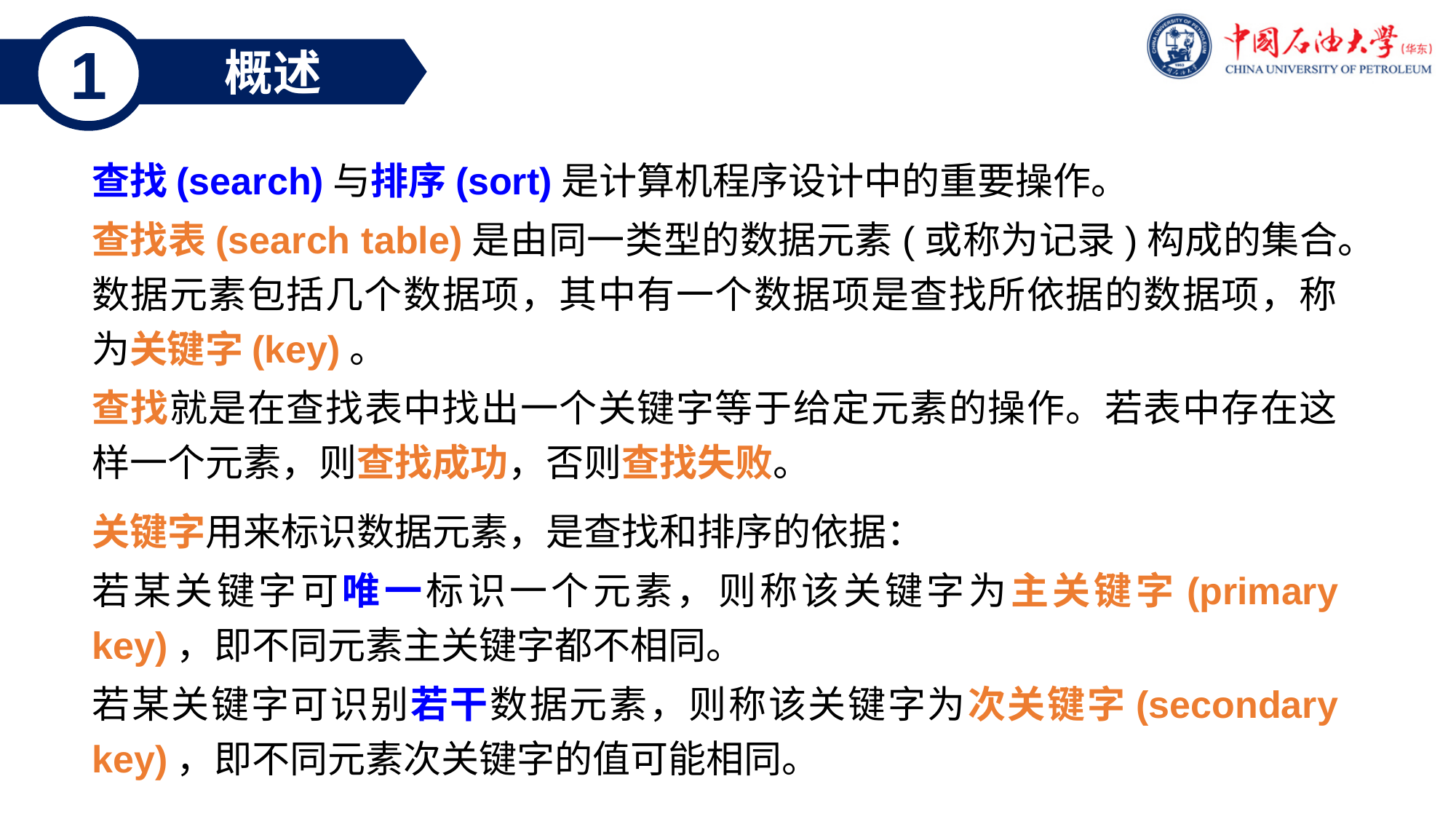

1
概述
查找(search)与排序(sort)是计算机程序设计中的重要操作。
查找表(search table)是由同一类型的数据元素(或称为记录)构成的集合。数据元素包括几个数据项，其中有一个数据项是查找所依据的数据项，称为关键字(key)。
查找就是在查找表中找出一个关键字等于给定元素的操作。若表中存在这样一个元素，则查找成功，否则查找失败。
关键字用来标识数据元素，是查找和排序的依据：
若某关键字可唯一标识一个元素，则称该关键字为主关键字(primary key)，即不同元素主关键字都不相同。
若某关键字可识别若干数据元素，则称该关键字为次关键字(secondary key)，即不同元素次关键字的值可能相同。